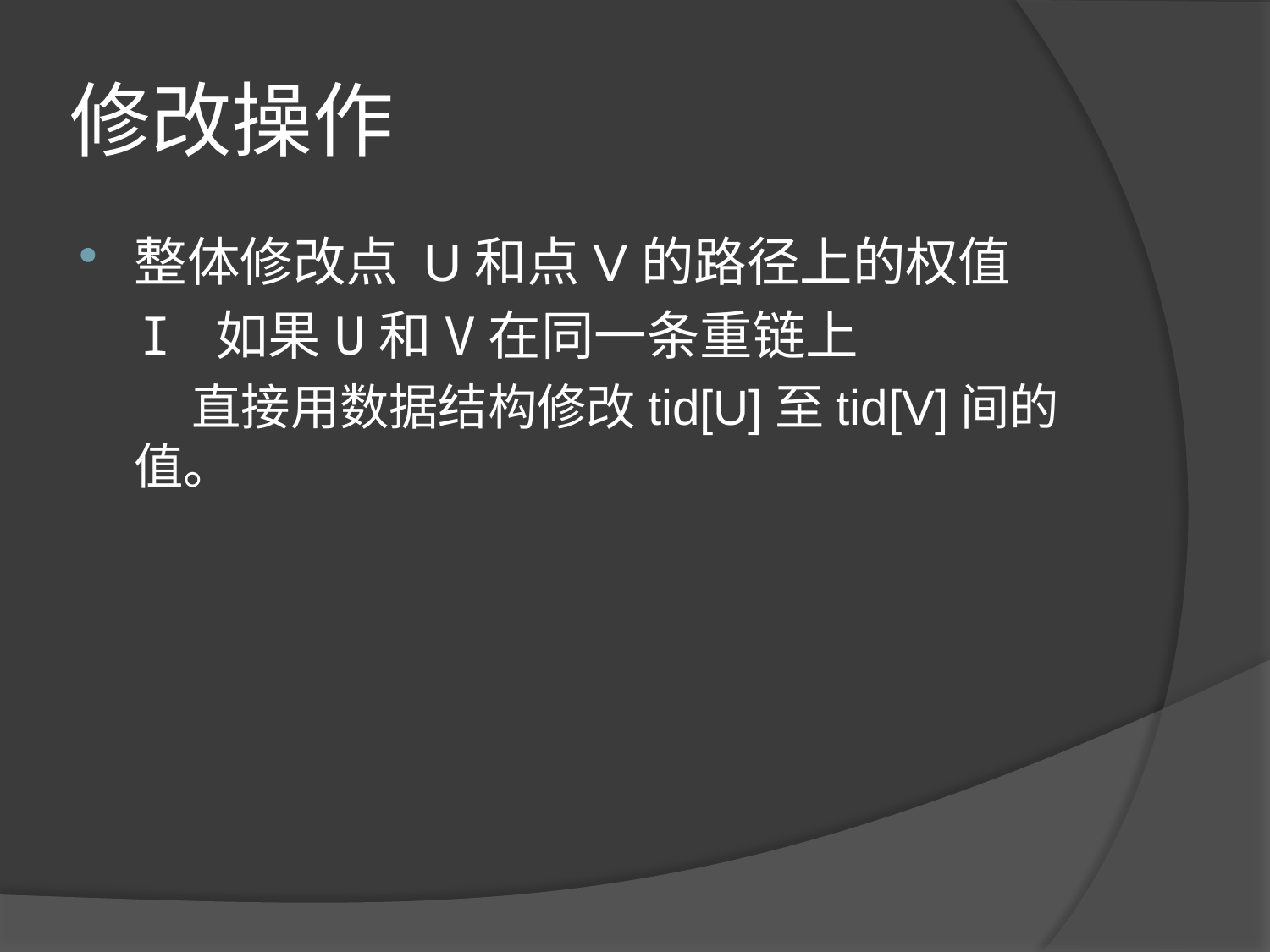

# 修改操作
整体修改点 U和点V的路径上的权值
    I 如果U和V在同一条重链上
         直接用数据结构修改tid[U]至tid[V]间的值。